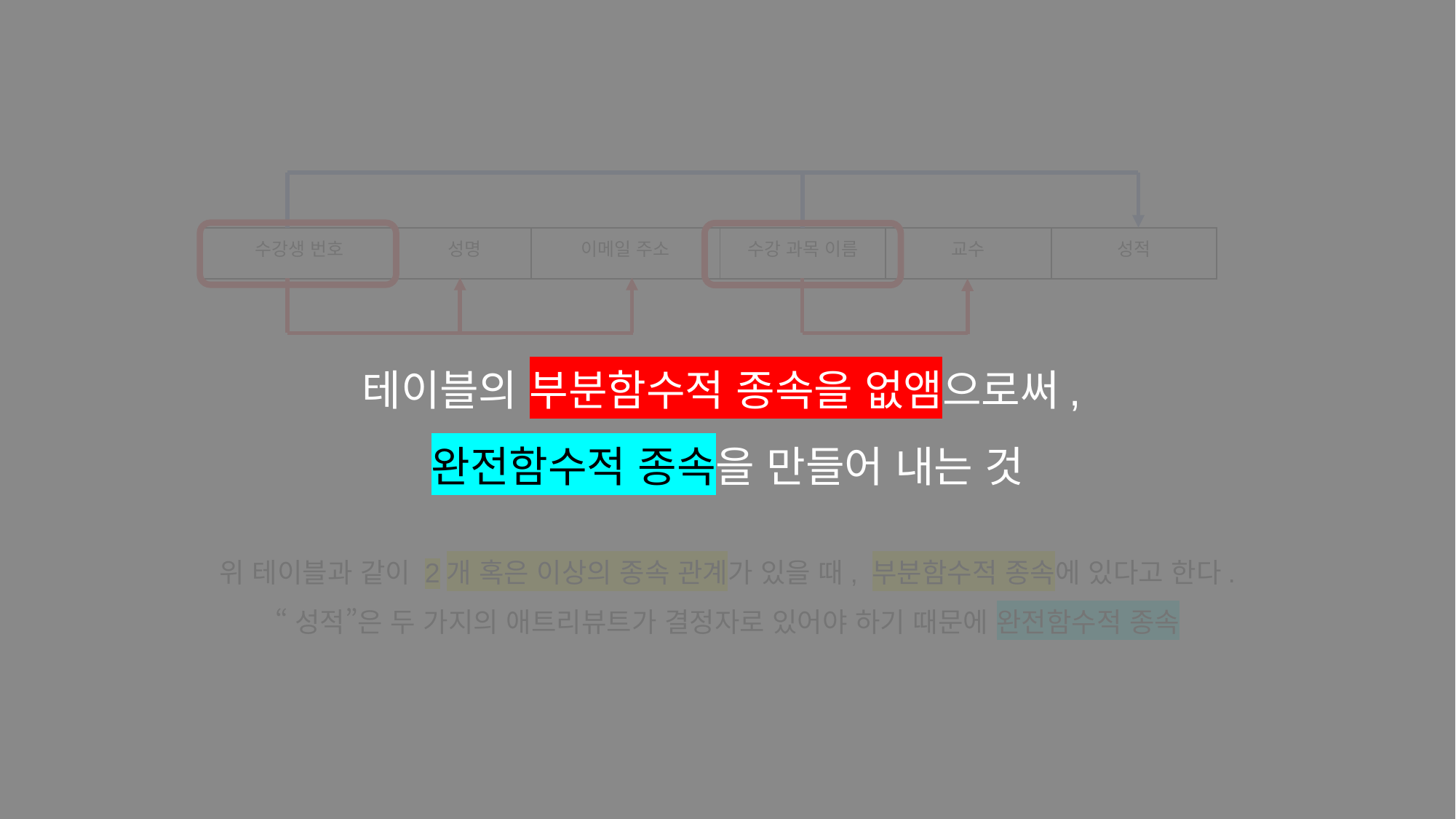

| 수강생 번호 | 성명 | 이메일 주소 | 수강 과목 이름 | 교수 | 성적 |
| --- | --- | --- | --- | --- | --- |
테이블의 부분함수적 종속을 없앰으로써,
완전함수적 종속을 만들어 내는 것
위 테이블과 같이 2개 혹은 이상의 종속 관계가 있을 때, 부분함수적 종속에 있다고 한다.
“성적”은 두 가지의 애트리뷰트가 결정자로 있어야 하기 때문에 완전함수적 종속